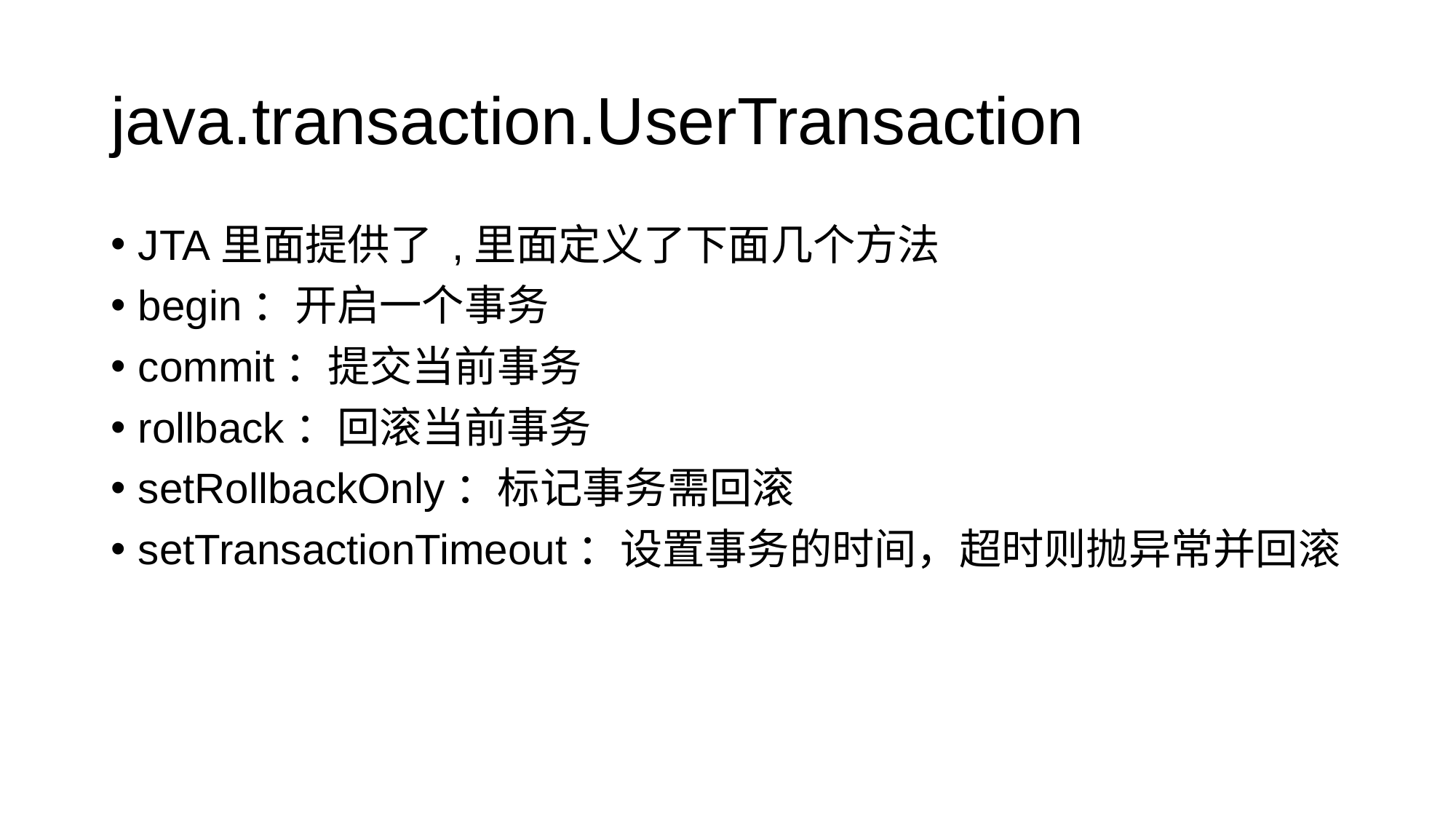

# java.transaction.UserTransaction
JTA里面提供了 ,里面定义了下面几个方法
begin：开启一个事务
commit：提交当前事务
rollback：回滚当前事务
setRollbackOnly：标记事务需回滚
setTransactionTimeout：设置事务的时间，超时则抛异常并回滚